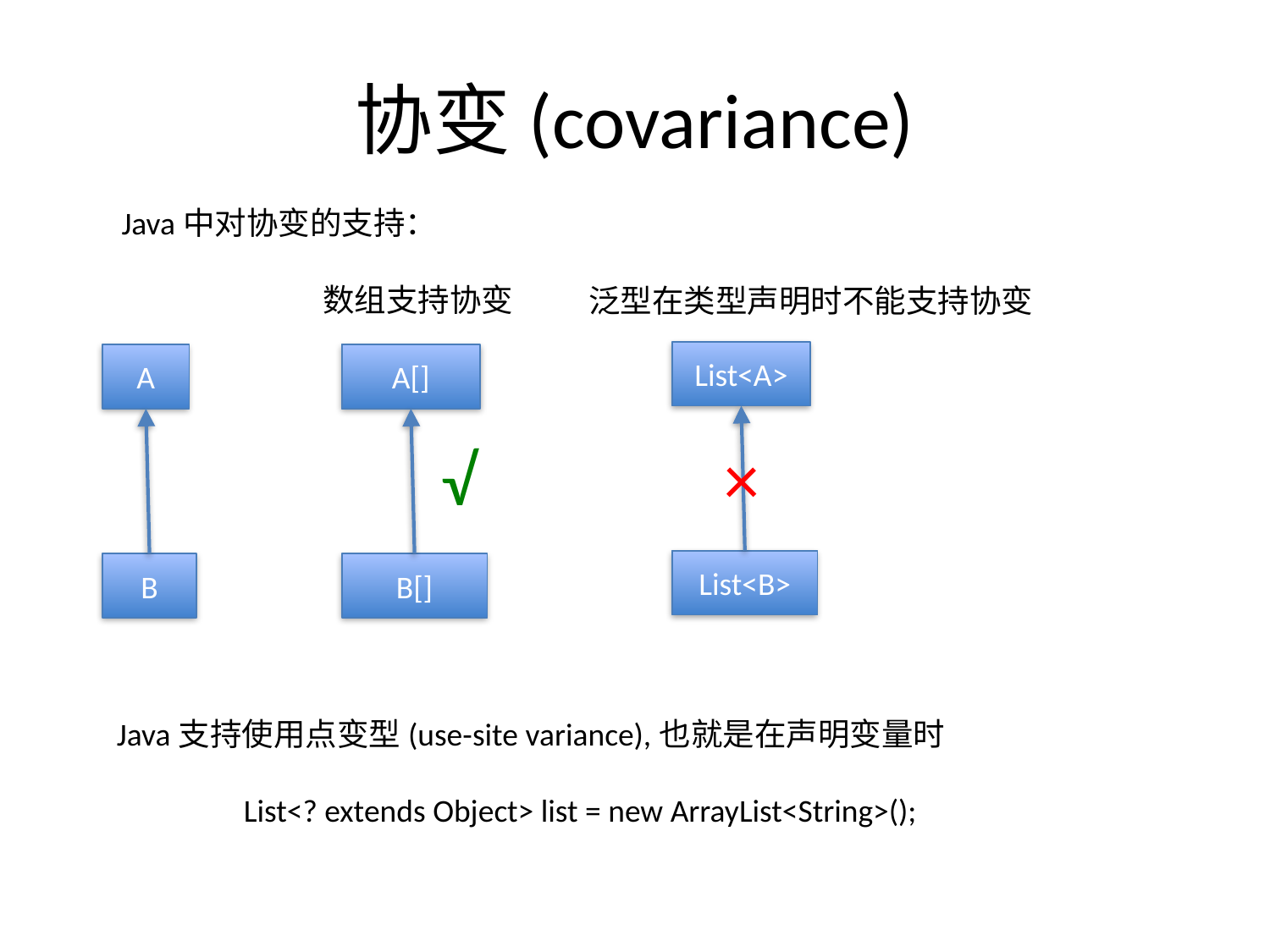

# 协变(covariance)
Java中对协变的支持：
数组支持协变
泛型在类型声明时不能支持协变
List<A>
A
A[]
×
√
List<B>
B
B[]
Java支持使用点变型(use-site variance),也就是在声明变量时

	List<? extends Object> list = new ArrayList<String>();